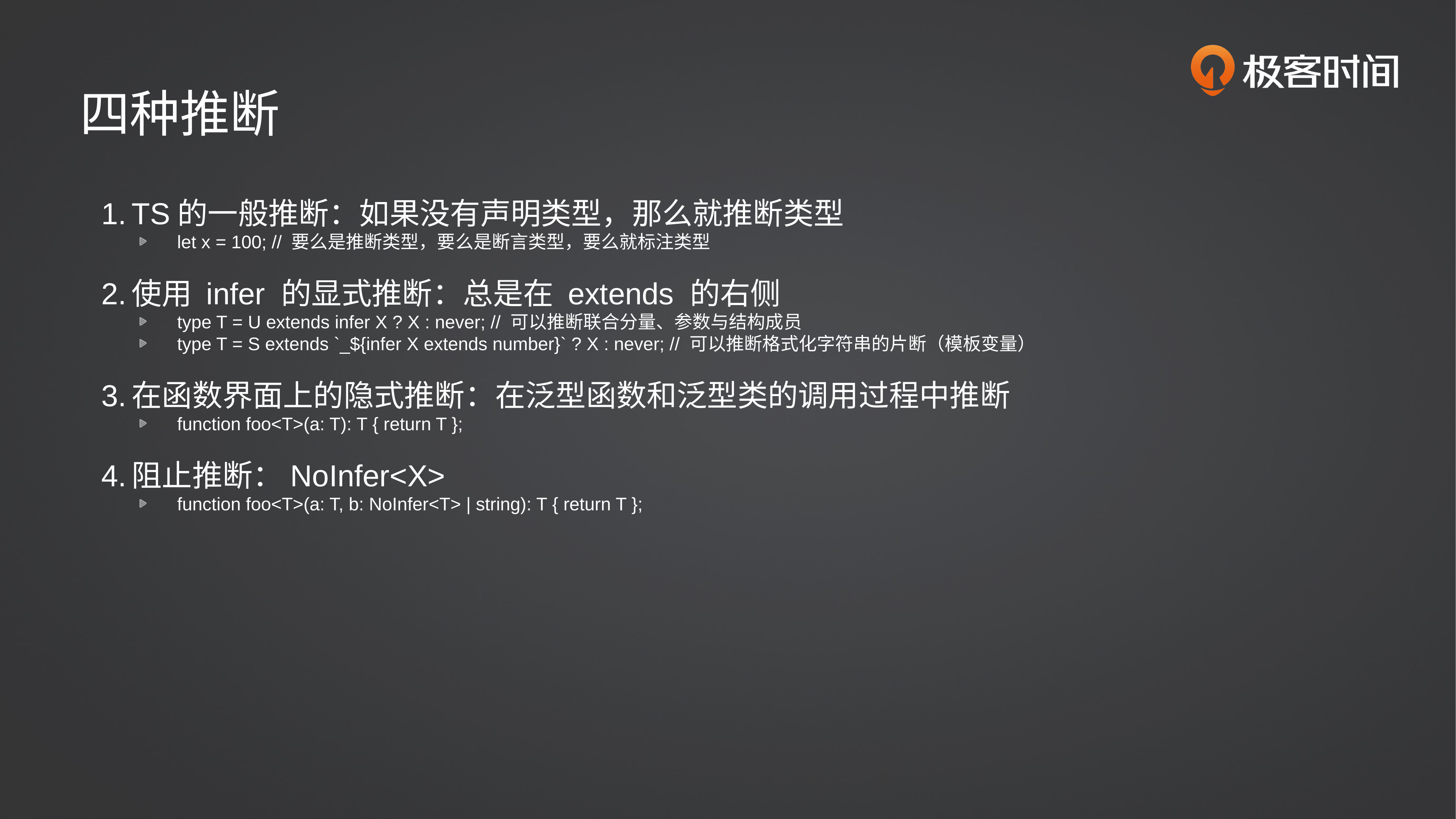

四种推断
TS的一般推断：如果没有声明类型，那么就推断类型
let x = 100; // 要么是推断类型，要么是断言类型，要么就标注类型

使用 infer 的显式推断：总是在 extends 的右侧
type T = U extends infer X ? X : never; // 可以推断联合分量、参数与结构成员
type T = S extends `_${infer X extends number}` ? X : never; // 可以推断格式化字符串的片断（模板变量）

在函数界面上的隐式推断：在泛型函数和泛型类的调用过程中推断
function foo<T>(a: T): T { return T };

阻止推断：NoInfer<X>
function foo<T>(a: T, b: NoInfer<T> | string): T { return T };